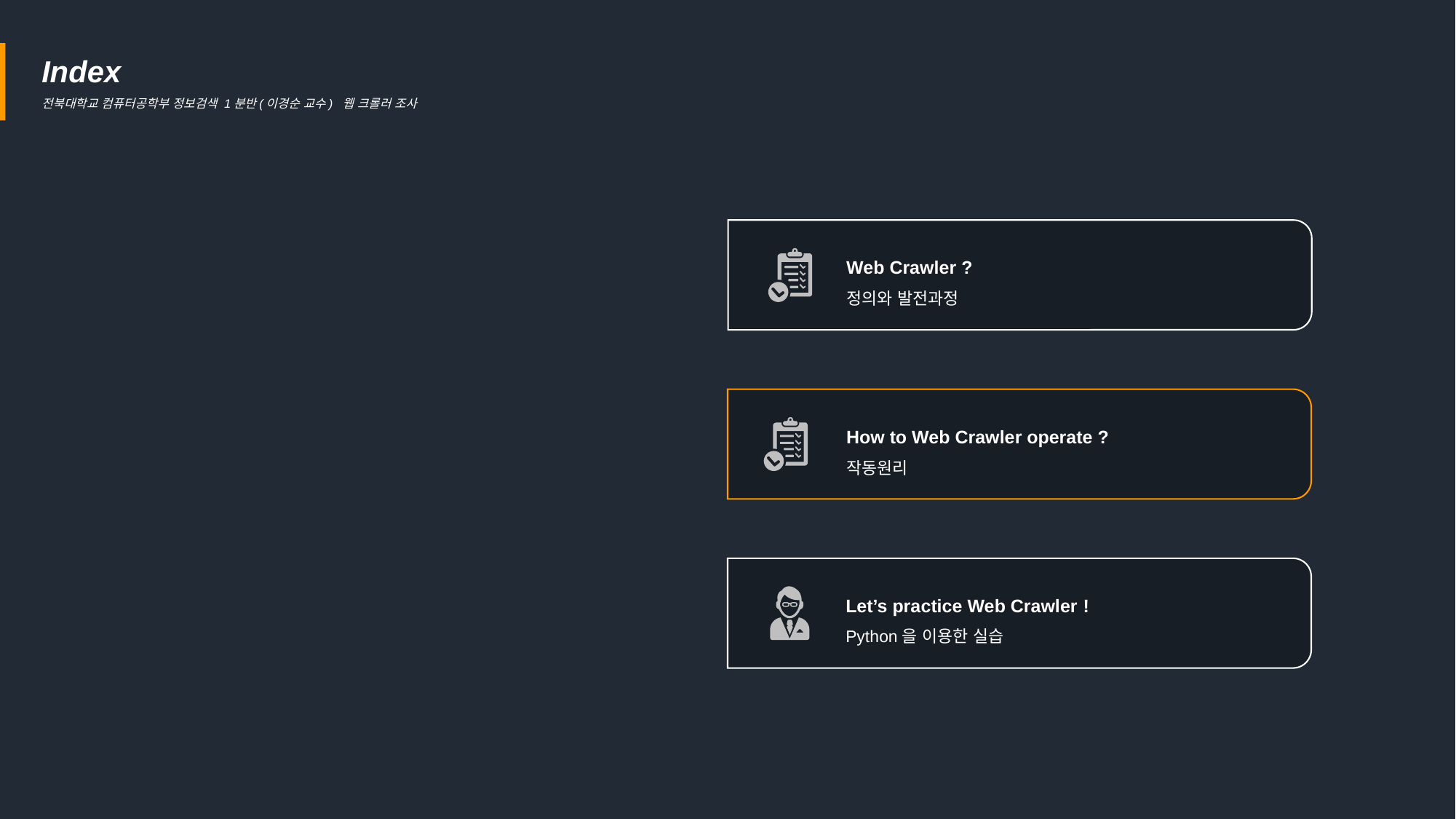

Index
전북대학교 컴퓨터공학부 정보검색 1분반(이경순 교수)  웹 크롤러 조사

Web Crawler ?
정의와 발전과정

How to Web Crawler operate ?
작동원리

Let’s practice Web Crawler !
Python을 이용한 실습